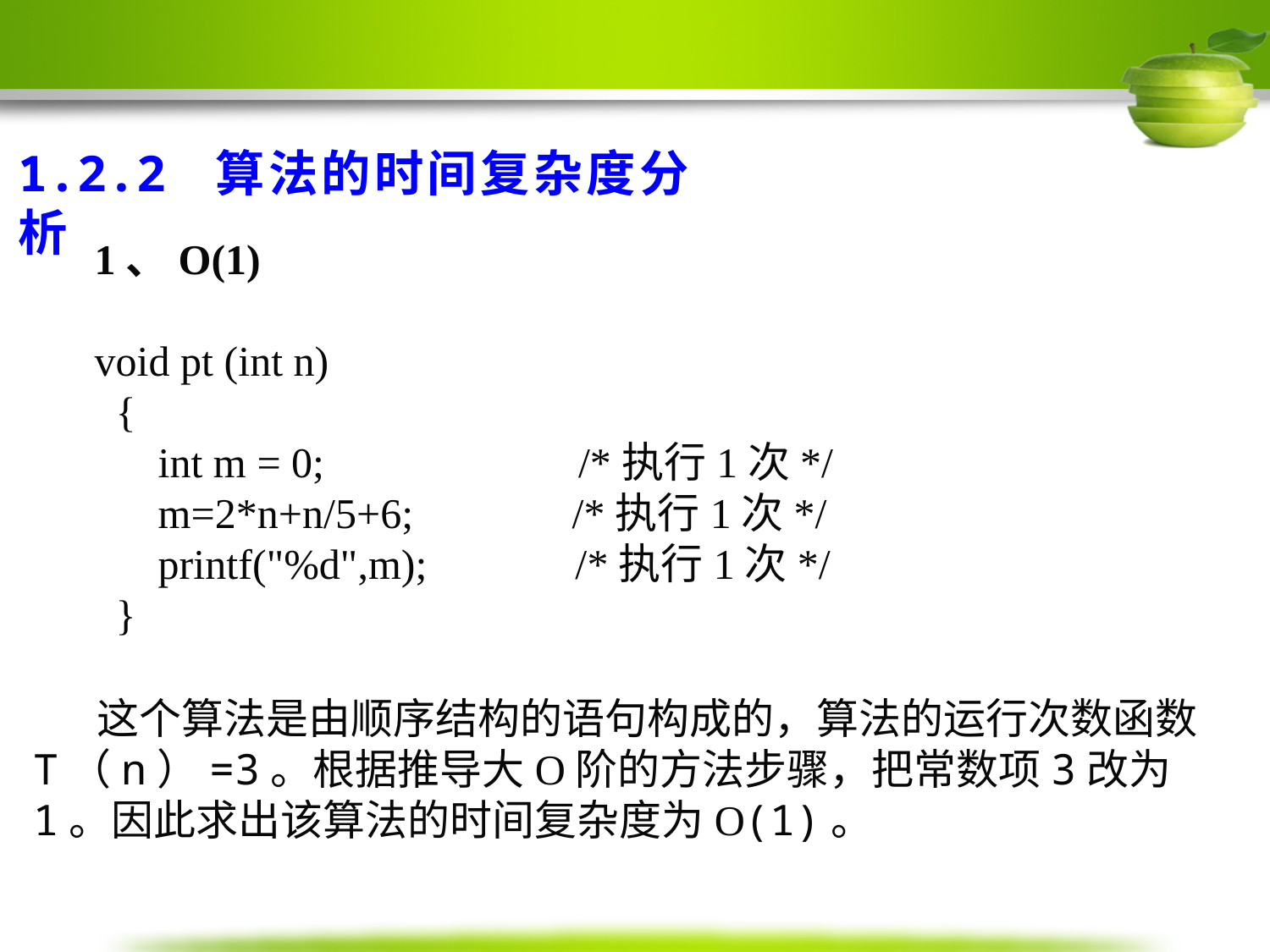

1.2.2 算法的时间复杂度分析
1、O(1)

void pt (int n)
  {
      int m = 0;                        /*执行1次*/
      m=2*n+n/5+6;               /*执行1次*/
      printf("%d",m);              /*执行1次*/
  }
这个算法是由顺序结构的语句构成的，算法的运行次数函数T（n）=3。根据推导大O阶的方法步骤，把常数项3改为1。因此求出该算法的时间复杂度为O(1)。